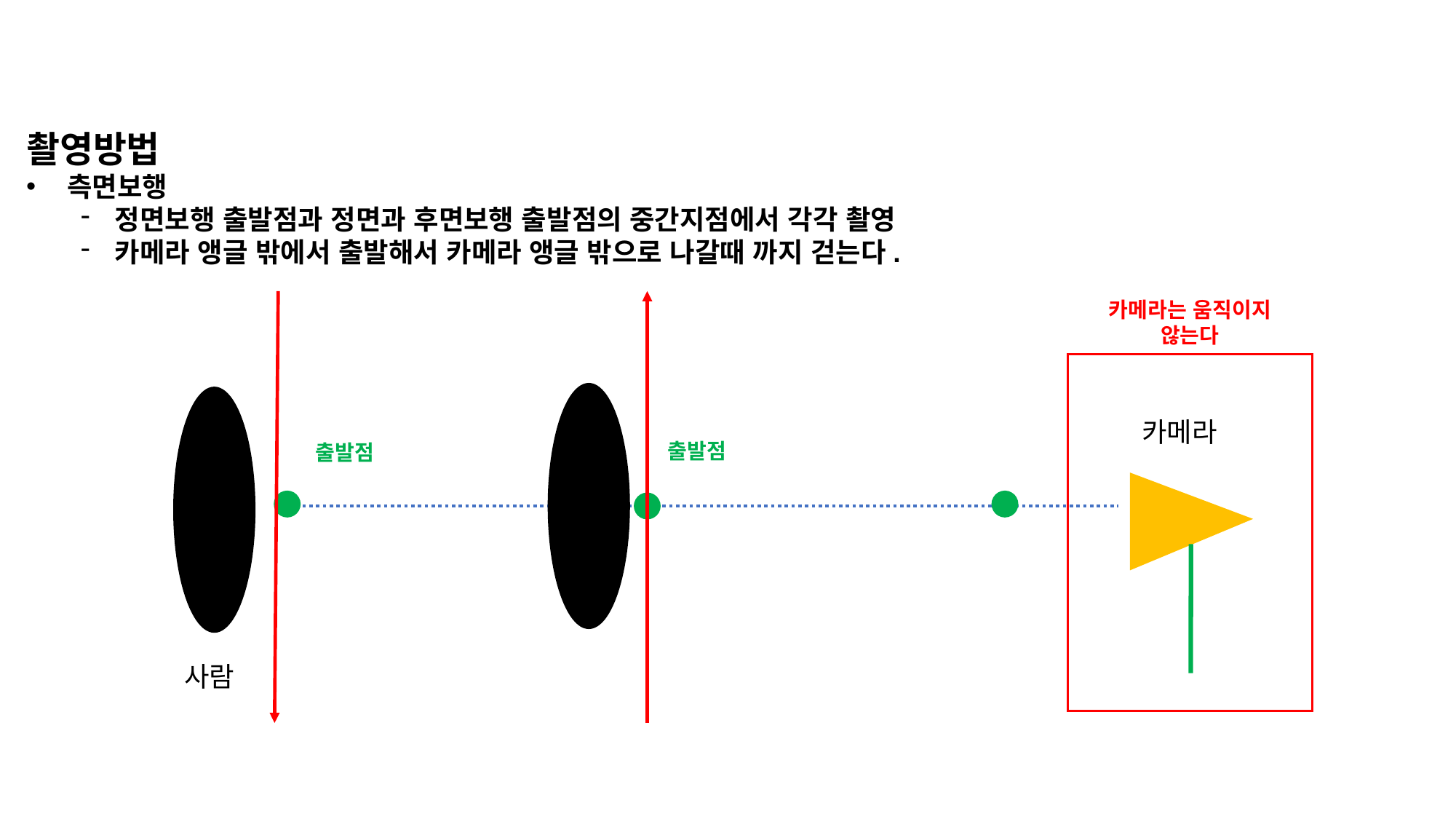

#
촬영방법
측면보행
정면보행 출발점과 정면과 후면보행 출발점의 중간지점에서 각각 촬영
카메라 앵글 밖에서 출발해서 카메라 앵글 밖으로 나갈때 까지 걷는다.
카메라는 움직이지 않는다

카메라
출발점
출발점

사람